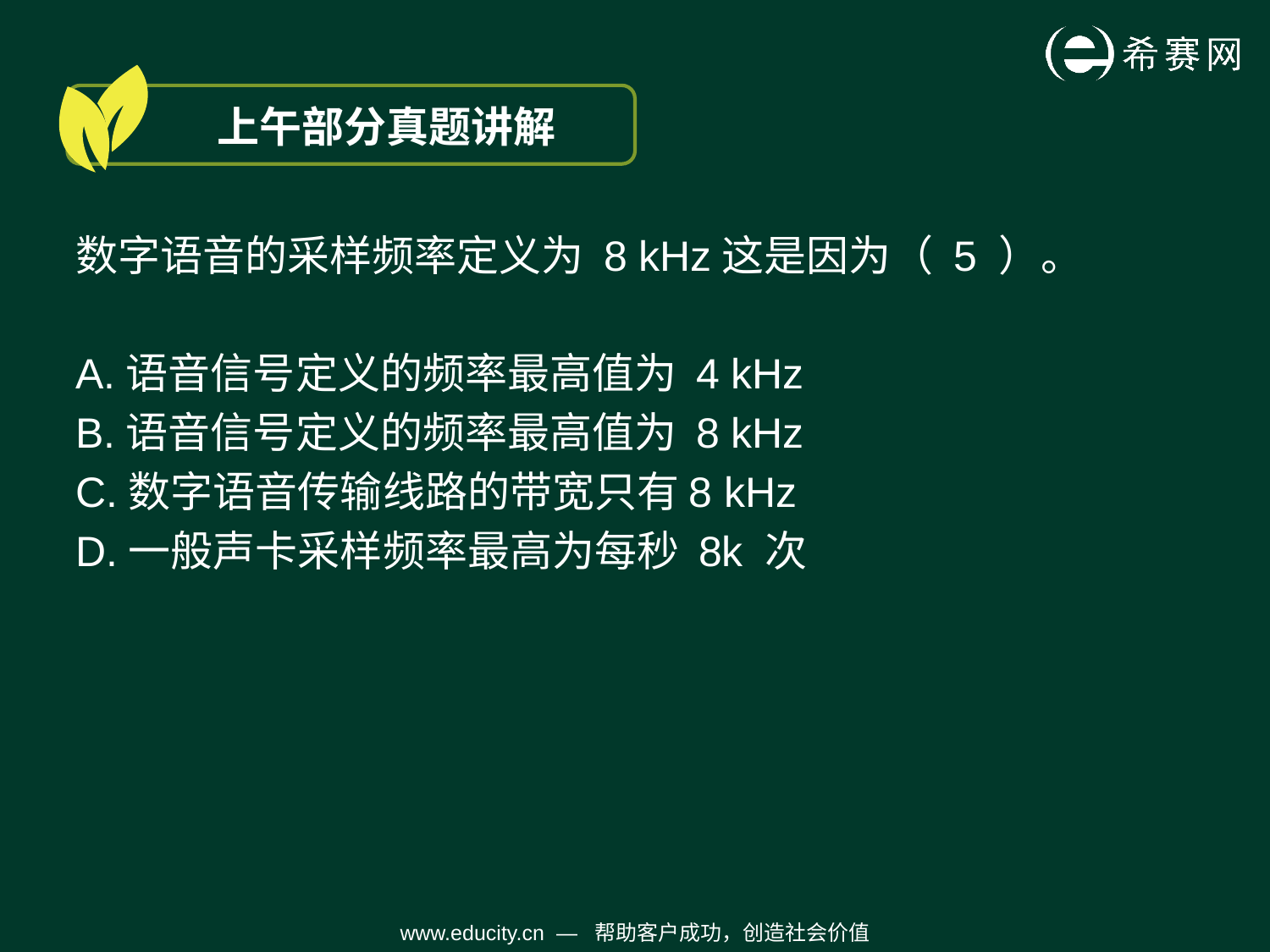

上午部分真题讲解
数字语音的采样频率定义为 8 kHz这是因为（ 5 ）。

A.语音信号定义的频率最高值为 4 kHz
B.语音信号定义的频率最高值为 8 kHz
C.数字语音传输线路的带宽只有8 kHz
D.一般声卡采样频率最高为每秒 8k 次